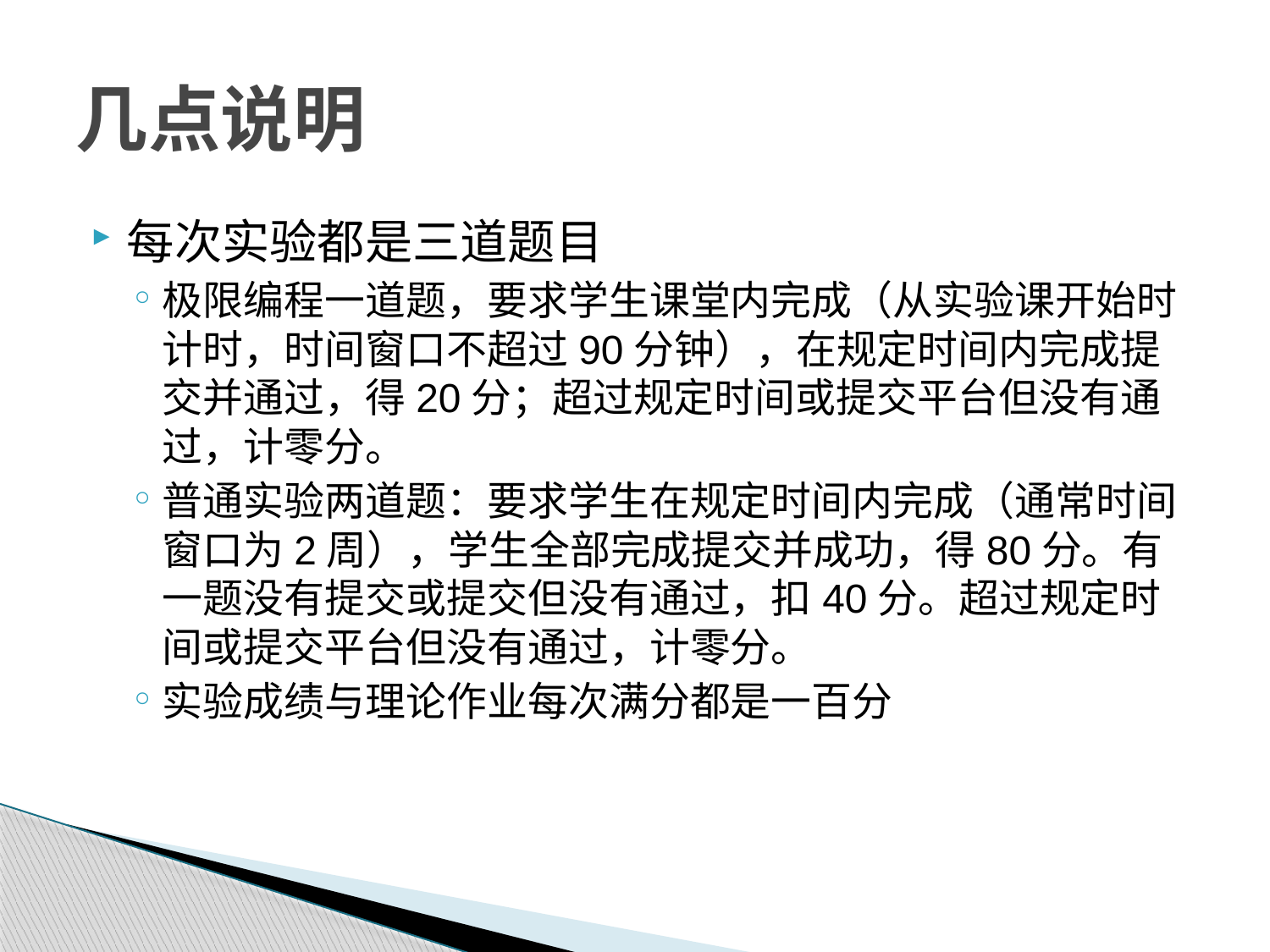

# 几点说明
每次实验都是三道题目
极限编程一道题，要求学生课堂内完成（从实验课开始时计时，时间窗口不超过90分钟），在规定时间内完成提交并通过，得20分；超过规定时间或提交平台但没有通过，计零分。
普通实验两道题：要求学生在规定时间内完成（通常时间窗口为2周），学生全部完成提交并成功，得80分。有一题没有提交或提交但没有通过，扣40分。超过规定时间或提交平台但没有通过，计零分。
实验成绩与理论作业每次满分都是一百分